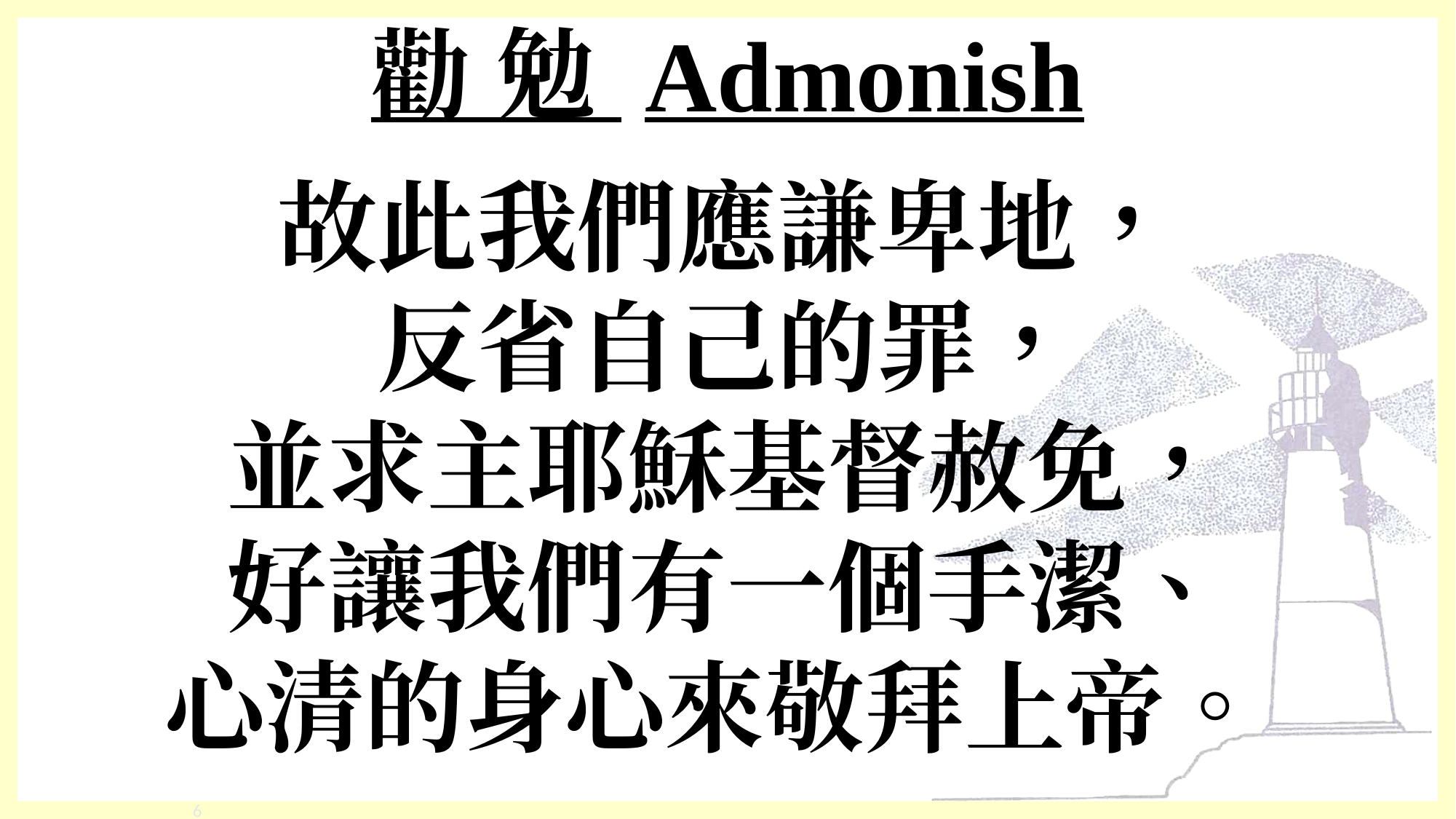

# 勸 勉 Admonish
故此我們應謙卑地，
反省自己的罪，
並求主耶穌基督赦免，
好讓我們有一個手潔、
心清的身心來敬拜上帝。
6